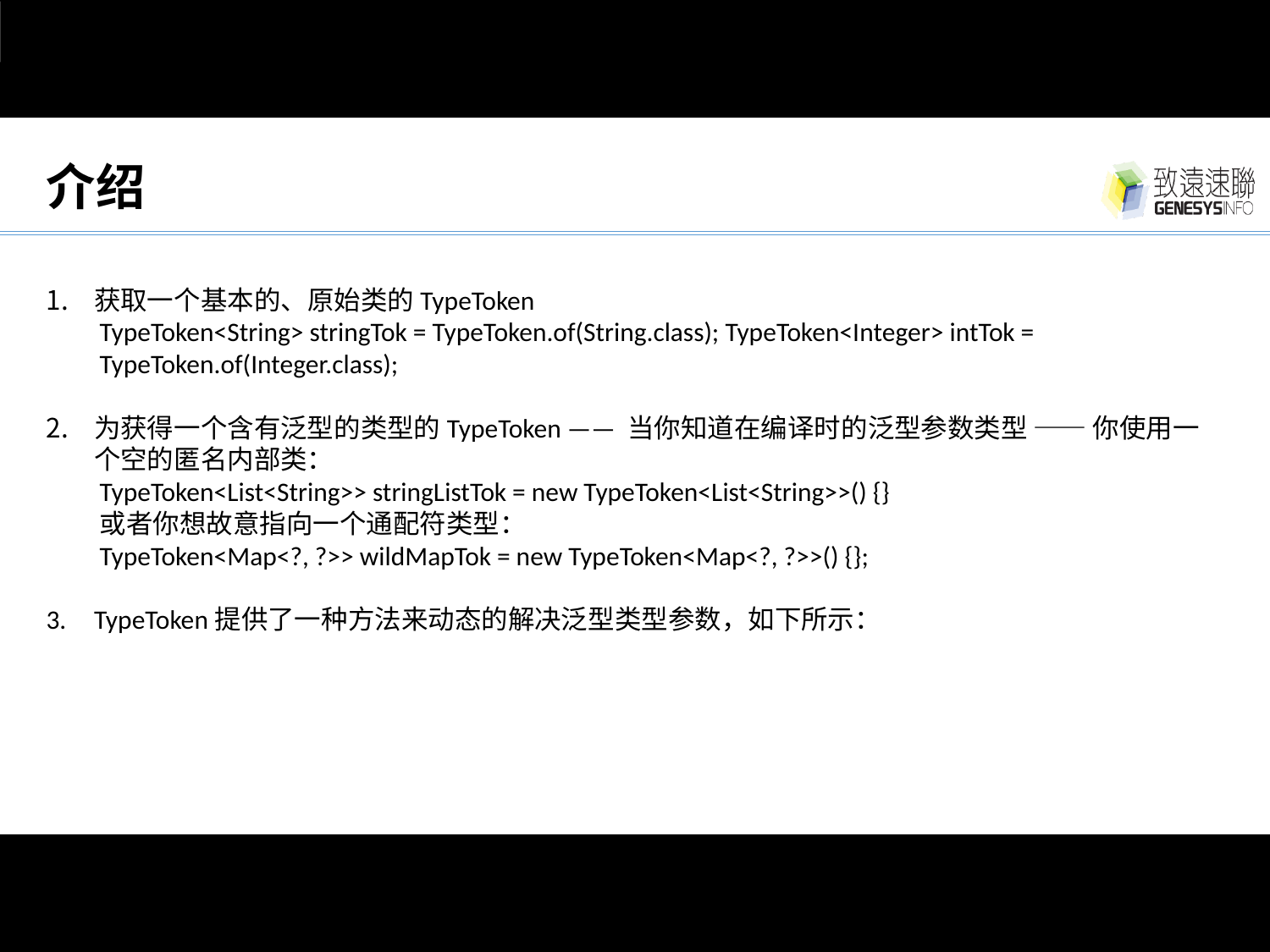

介绍
获取一个基本的、原始类的TypeToken
TypeToken<String> stringTok = TypeToken.of(String.class); TypeToken<Integer> intTok = TypeToken.of(Integer.class);

为获得一个含有泛型的类型的TypeToken —— 当你知道在编译时的泛型参数类型 —— 你使用一个空的匿名内部类：
TypeToken<List<String>> stringListTok = new TypeToken<List<String>>() {}
或者你想故意指向一个通配符类型：
TypeToken<Map<?, ?>> wildMapTok = new TypeToken<Map<?, ?>>() {};

TypeToken提供了一种方法来动态的解决泛型类型参数，如下所示：